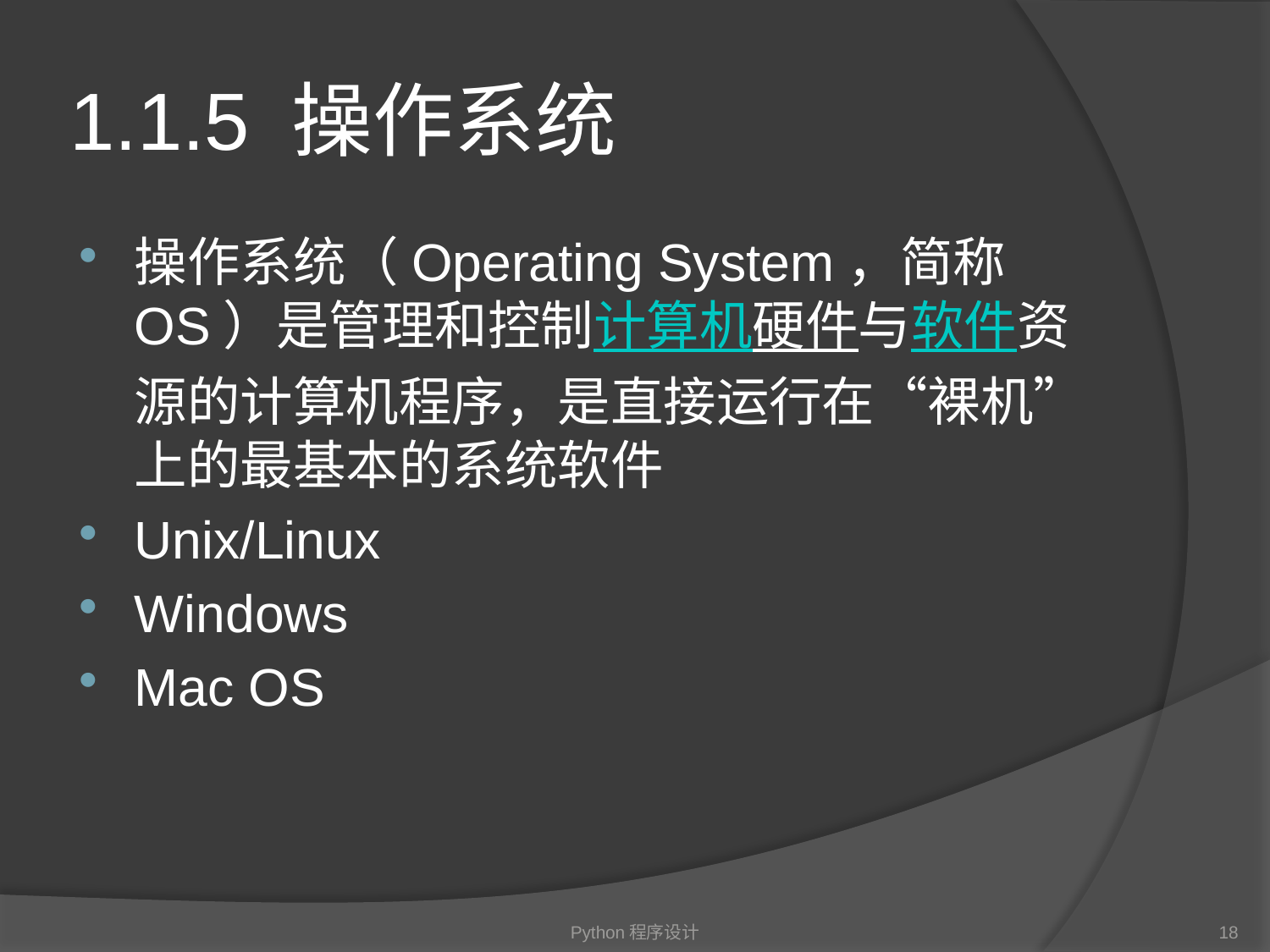

# 1.1.5 操作系统
操作系统（Operating System，简称OS）是管理和控制计算机硬件与软件资源的计算机程序，是直接运行在“裸机”上的最基本的系统软件
Unix/Linux
Windows
Mac OS
Python程序设计
18